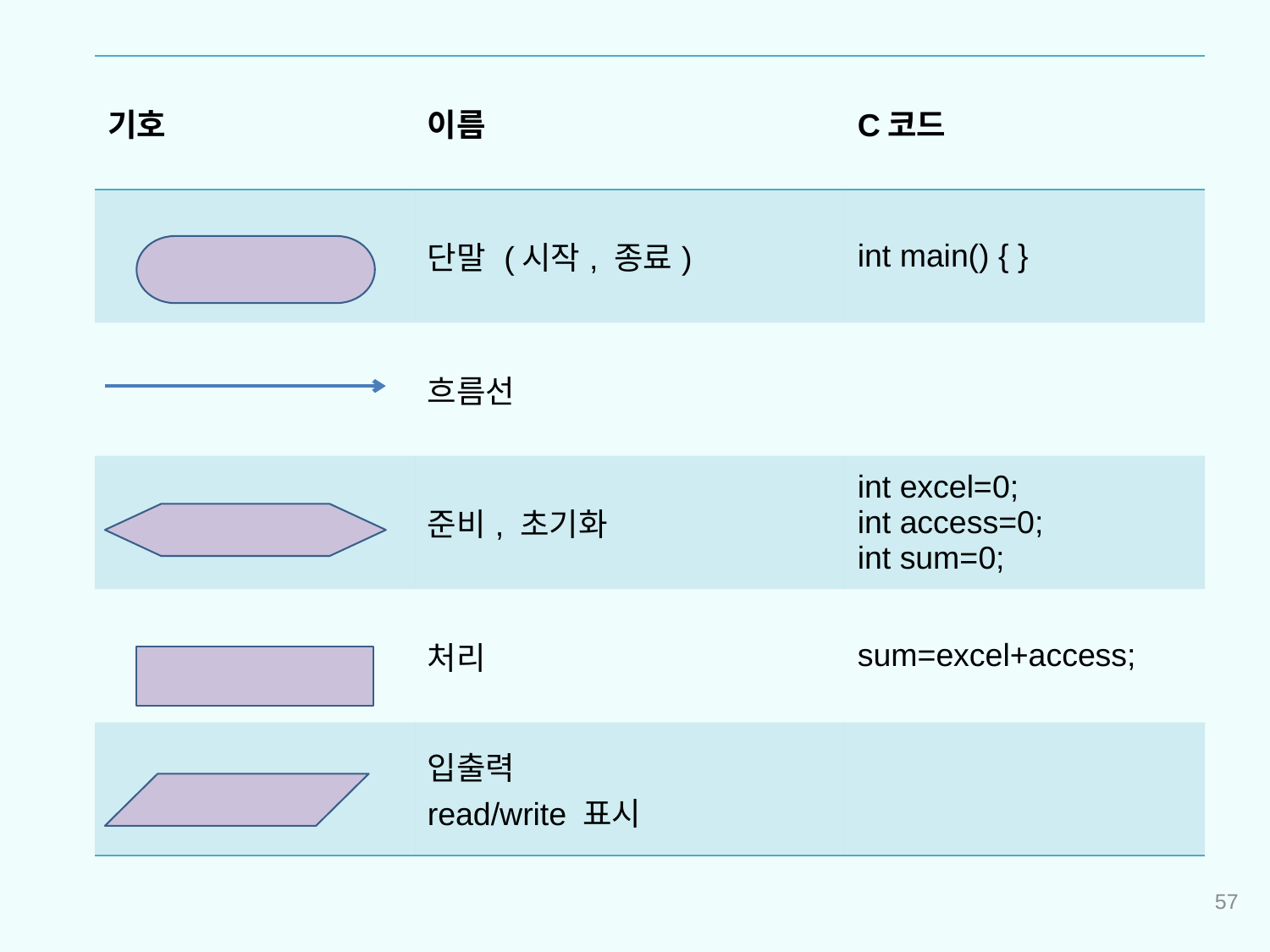

| 기호 | 이름 | C코드 |
| --- | --- | --- |
|  | 단말 (시작, 종료) | int main() { } |
|  | 흐름선 |  |
|  | 준비, 초기화 | int excel=0; int access=0; int sum=0; |
|  | 처리 | sum=excel+access; |
|  | 입출력 read/write 표시 |  |

57